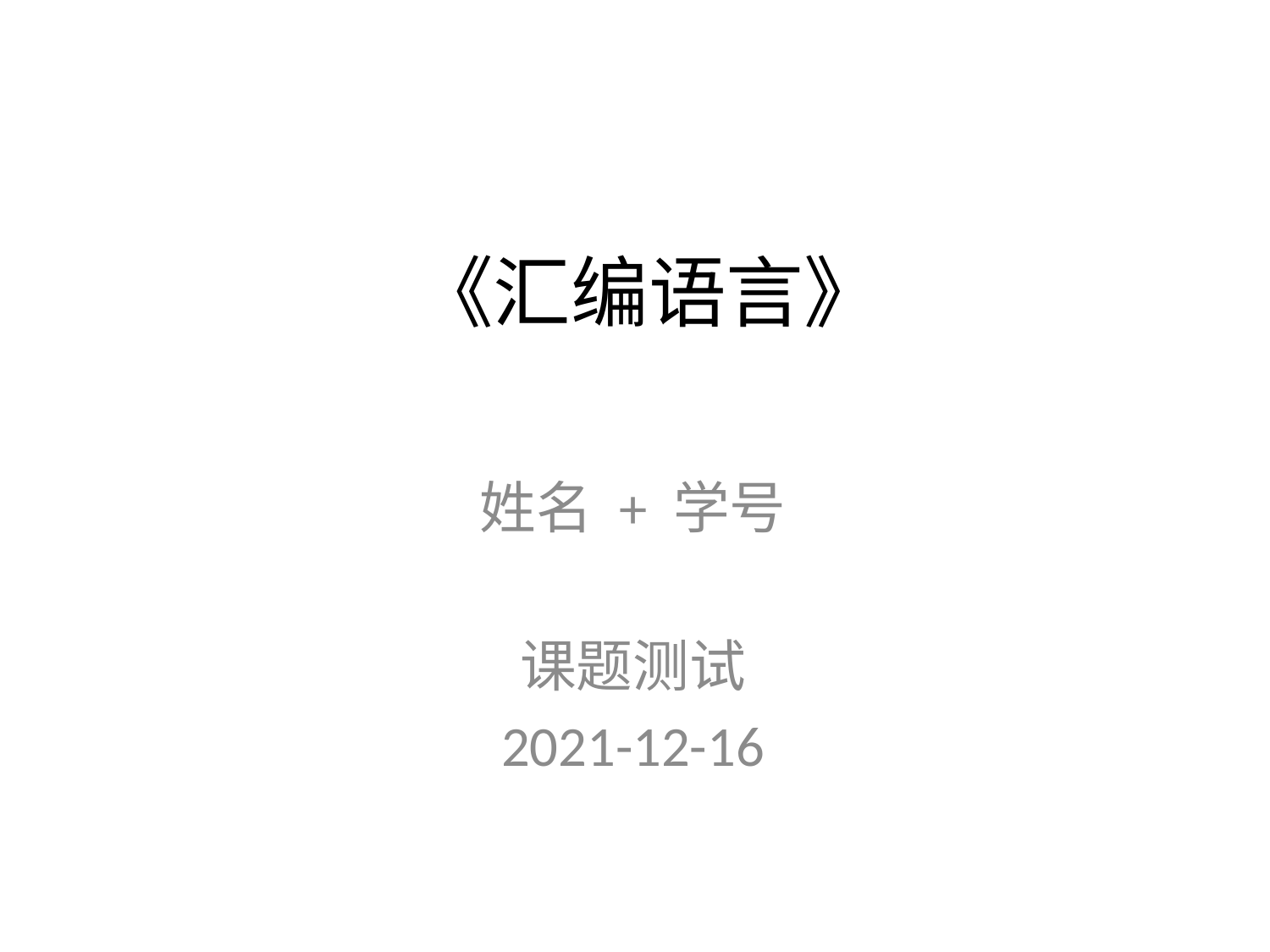

# 《汇编语言》

姓名 + 学号

课题测试
2021-12-16